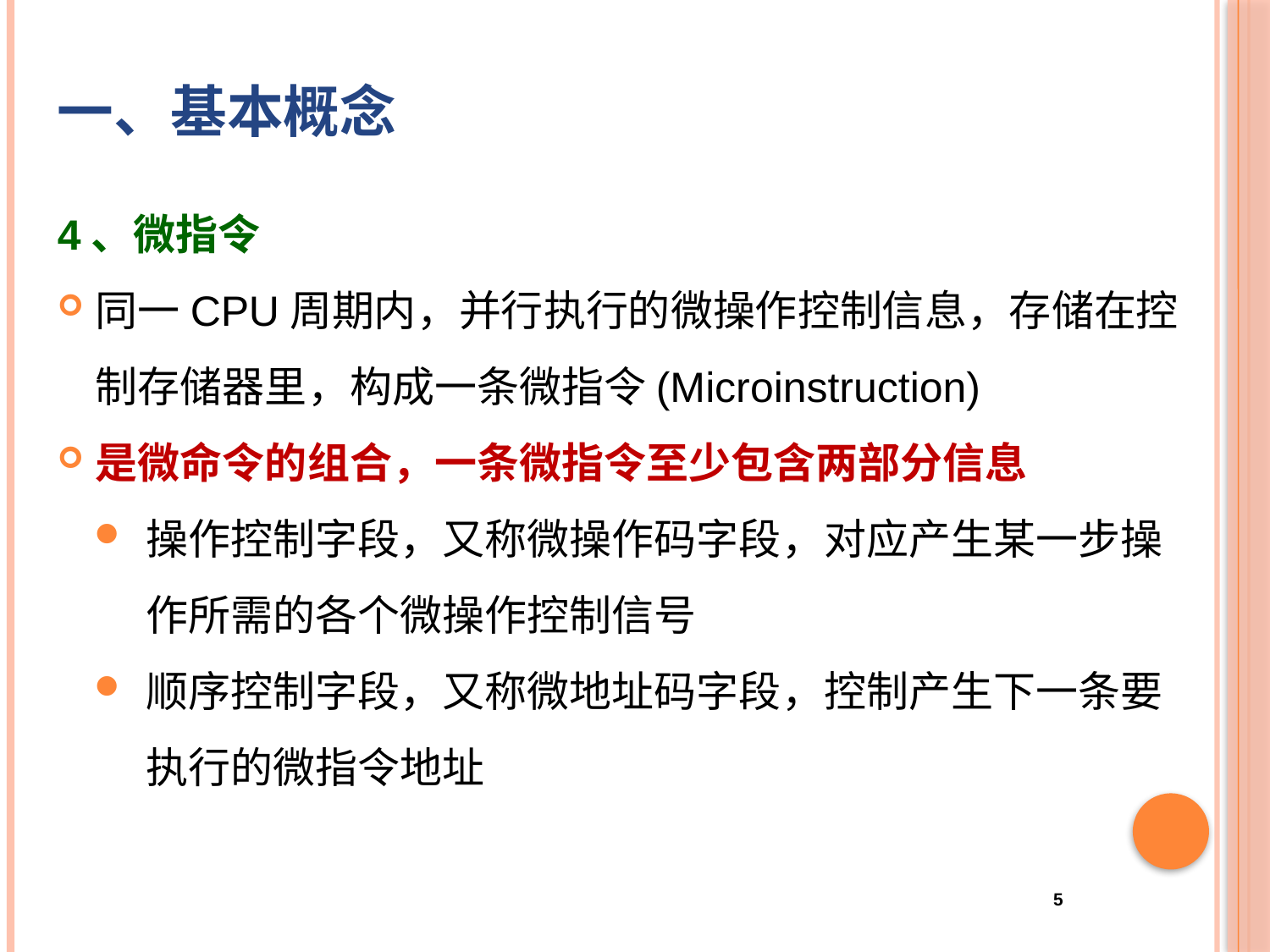

# 一、基本概念
4、微指令
同一CPU周期内，并行执行的微操作控制信息，存储在控制存储器里，构成一条微指令(Microinstruction)
是微命令的组合，一条微指令至少包含两部分信息
操作控制字段，又称微操作码字段，对应产生某一步操作所需的各个微操作控制信号
顺序控制字段，又称微地址码字段，控制产生下一条要执行的微指令地址
5